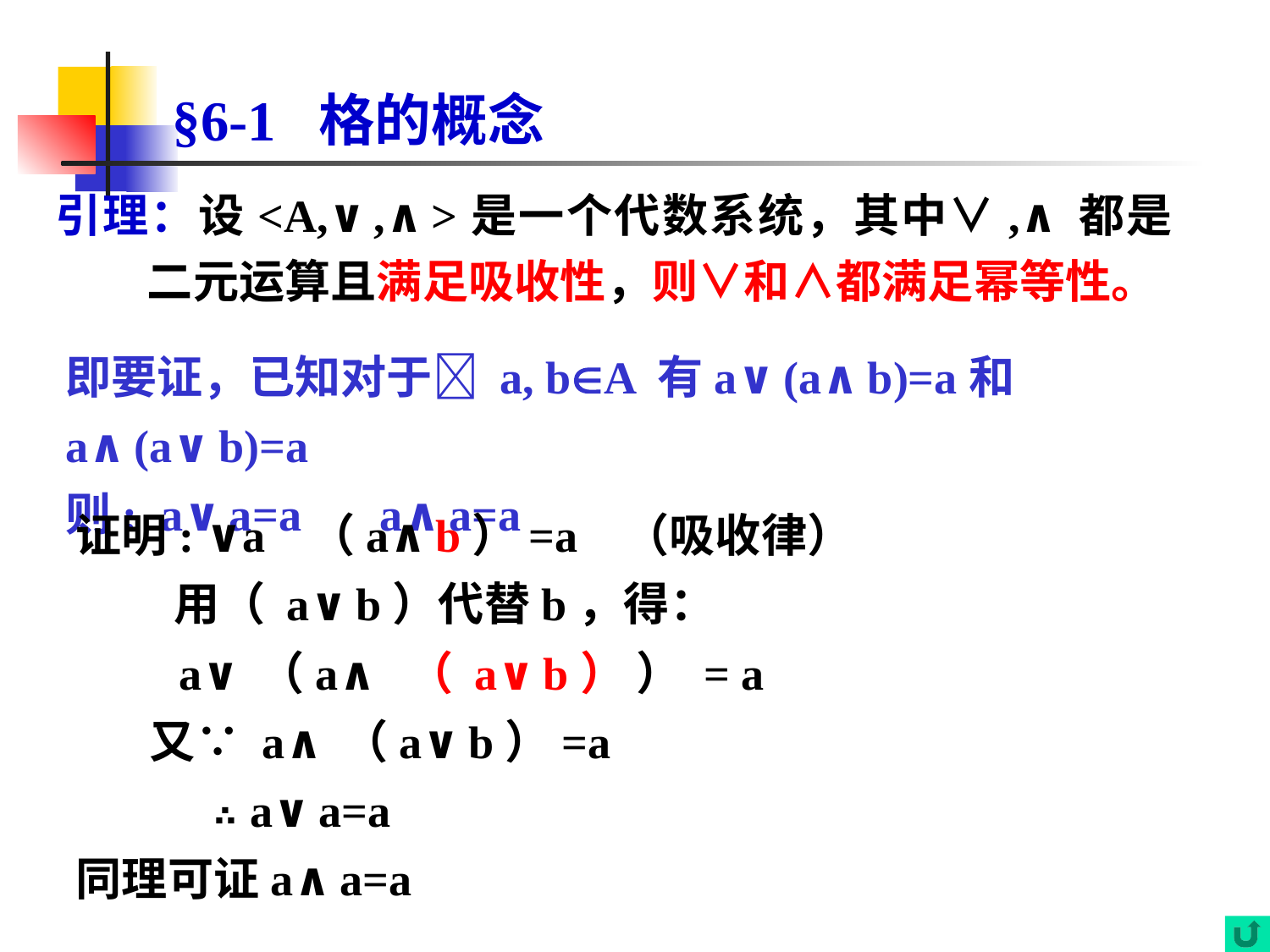

# §6-1  格的概念
引理：设<A,∨,∧>是一个代数系统，其中∨,∧都是二元运算且满足吸收性，则∨和∧都满足幂等性。

即要证，已知对于∀ a, b∈A 有a∨(a∧b)=a和a∧(a∨b)=a
则:  a∨a=a　 a∧a=a
证明: ∵ a∨（a∧b）=a   （吸收律）
　     用（ a∨b）代替b，得：
         a∨（a∧ （ a∨b） ） = a
      又∵ a∧（a∨b）=a
            ∴ a∨a=a
同理可证a∧a=a
26